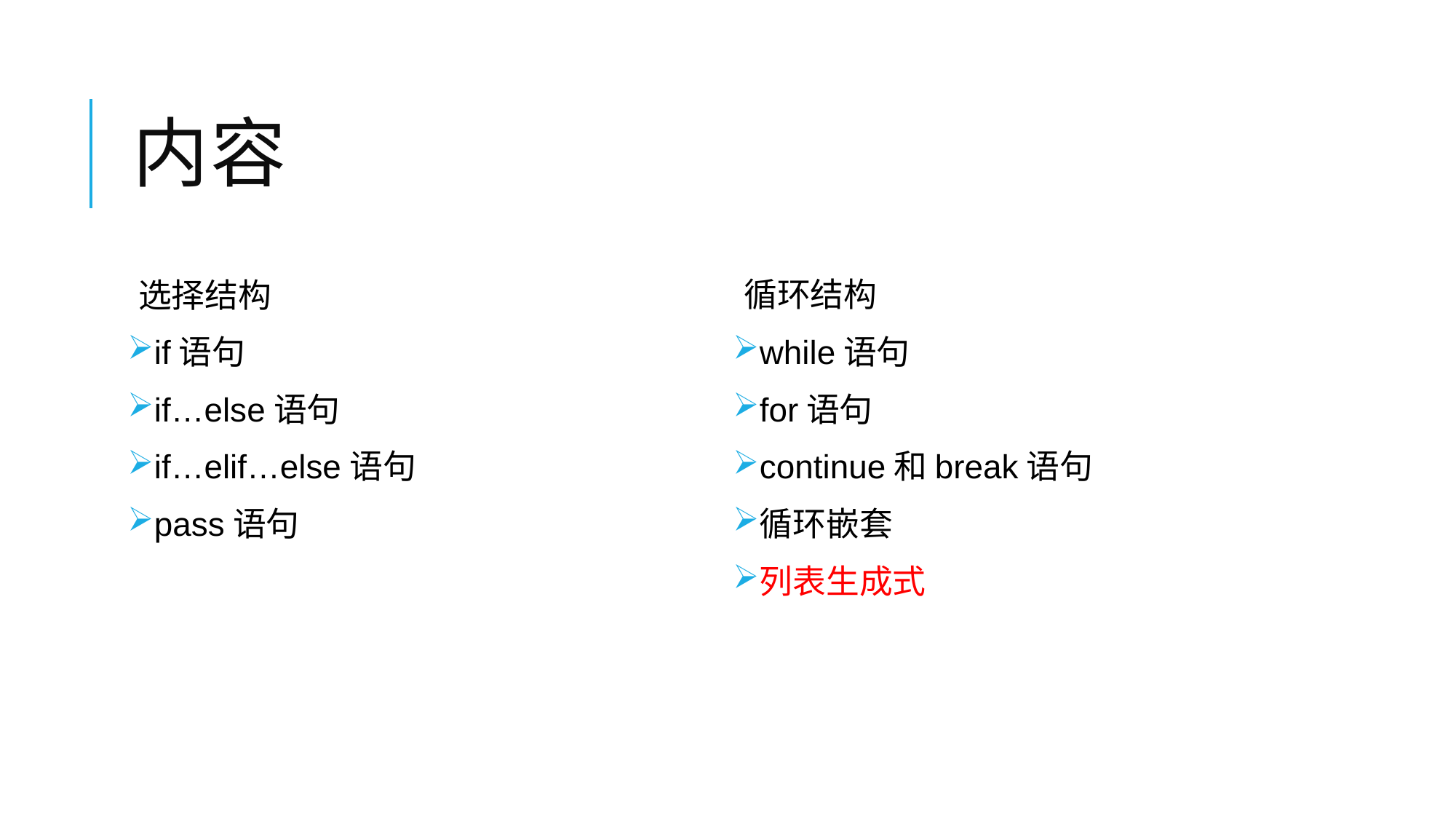

# 内容
选择结构
if语句
if…else语句
if…elif…else语句
pass语句
循环结构
while语句
for语句
continue和break语句
循环嵌套
列表生成式